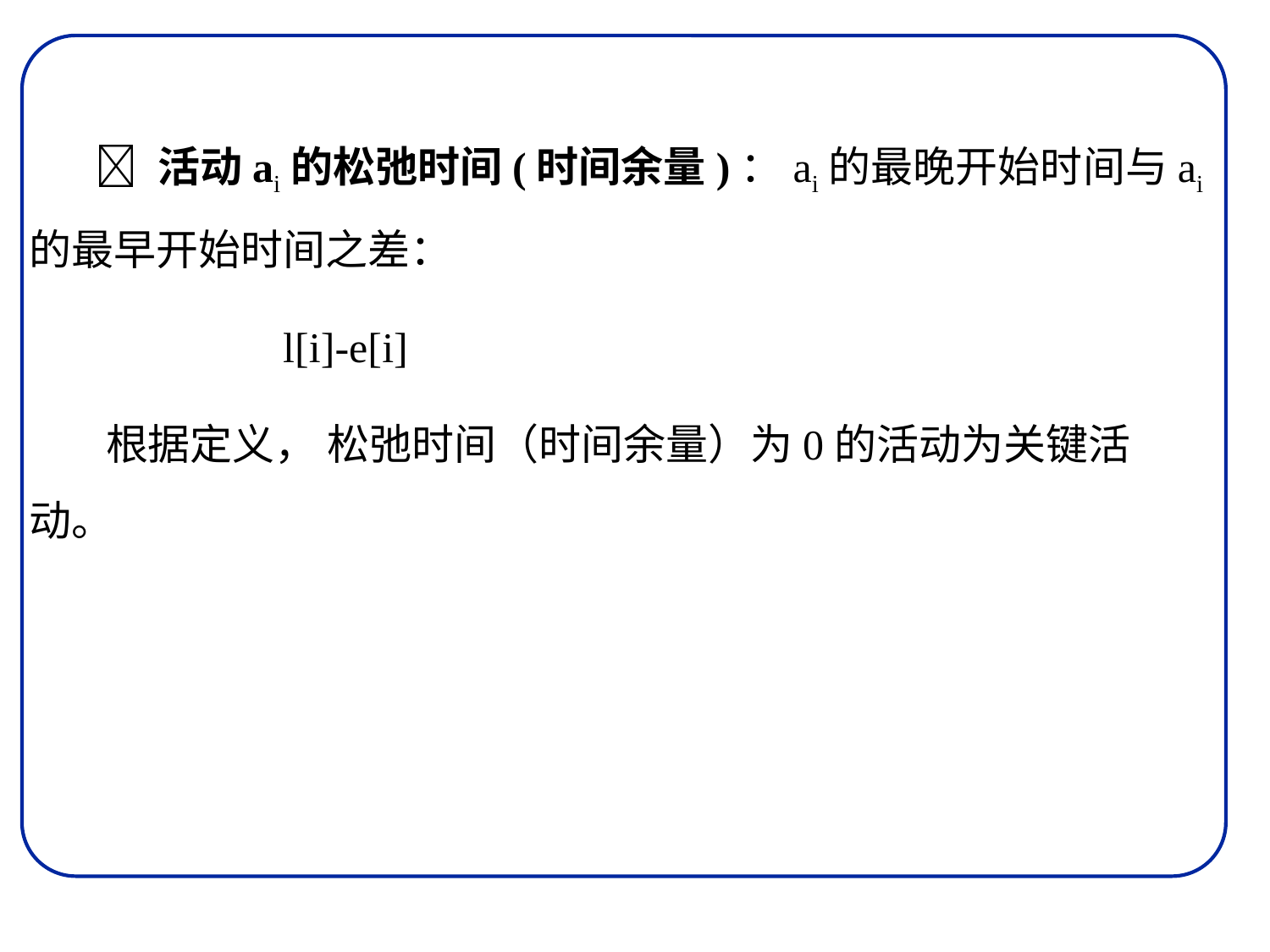

• 活动ai的松弛时间(时间余量)：ai的最晚开始时间与ai的最早开始时间之差：
		l[i]-e[i]
       根据定义， 松弛时间（时间余量）为0的活动为关键活动。